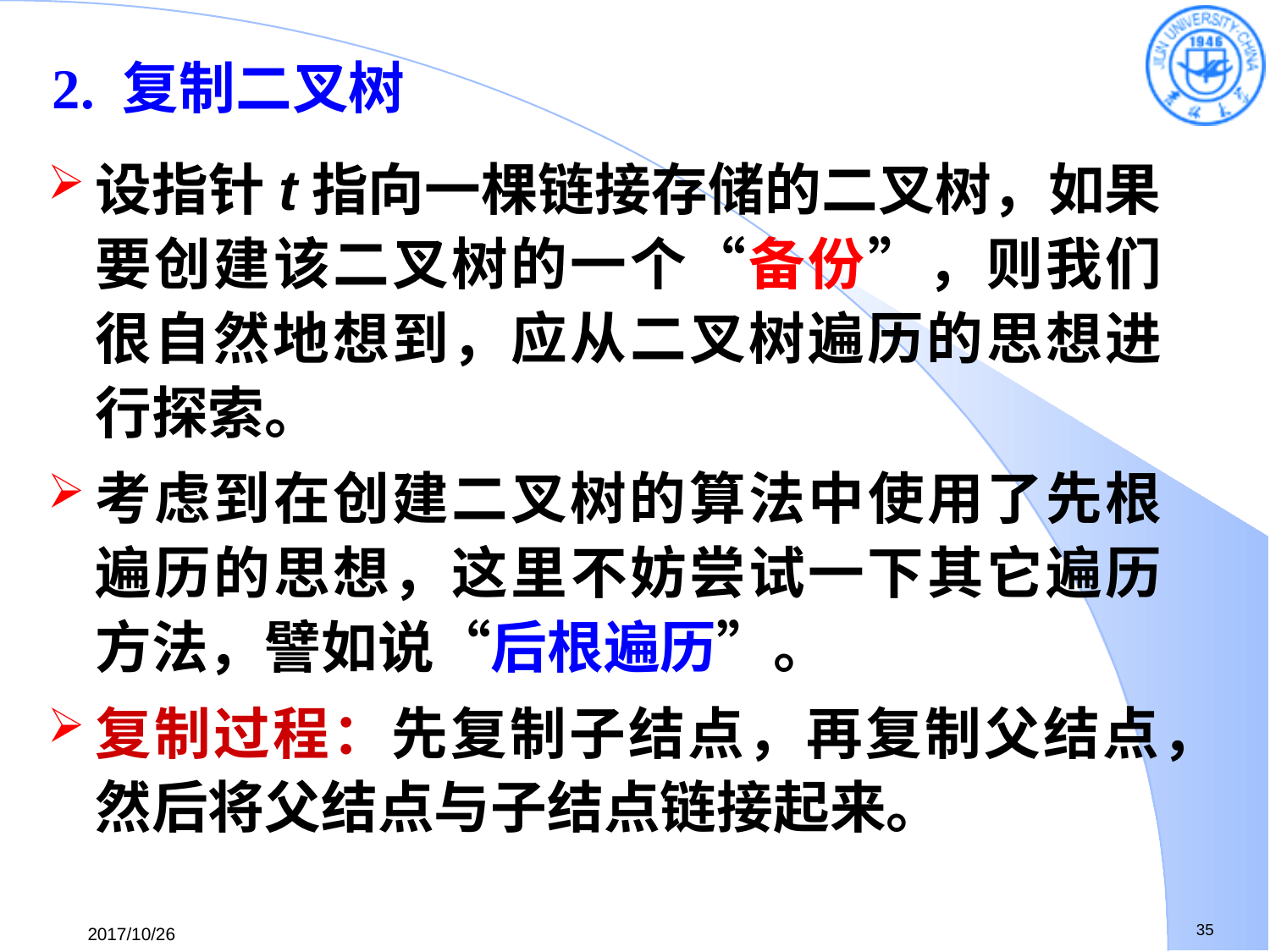

2. 复制二叉树
设指针t指向一棵链接存储的二叉树，如果要创建该二叉树的一个“备份”，则我们很自然地想到，应从二叉树遍历的思想进行探索。
考虑到在创建二叉树的算法中使用了先根遍历的思想，这里不妨尝试一下其它遍历方法，譬如说“后根遍历”。
复制过程：先复制子结点，再复制父结点，然后将父结点与子结点链接起来。